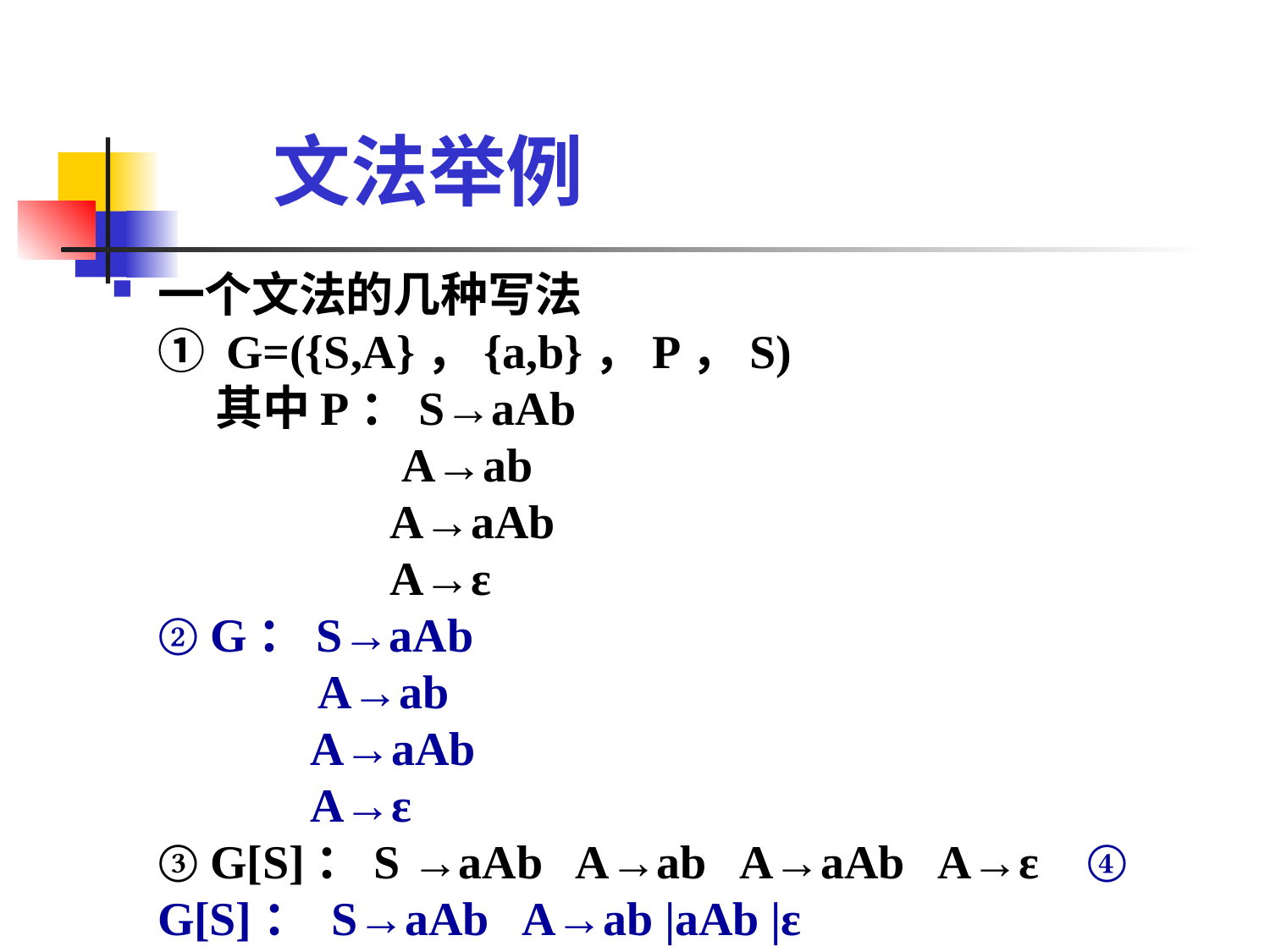

# 文法举例
一个文法的几种写法
① G=({S,A}，{a,b}，P，S)
　 其中P：S→aAb
 　 　　　 A→ab
　　　　   A→aAb
　　　　   A→ε
② G：S→aAb
 　 　  A→ab
　　　A→aAb
　　　A→ε
③ G[S]：S →aAb   A→ab   A→aAb   A→ε    ④ G[S]： S→aAb   A→ab |aAb |ε